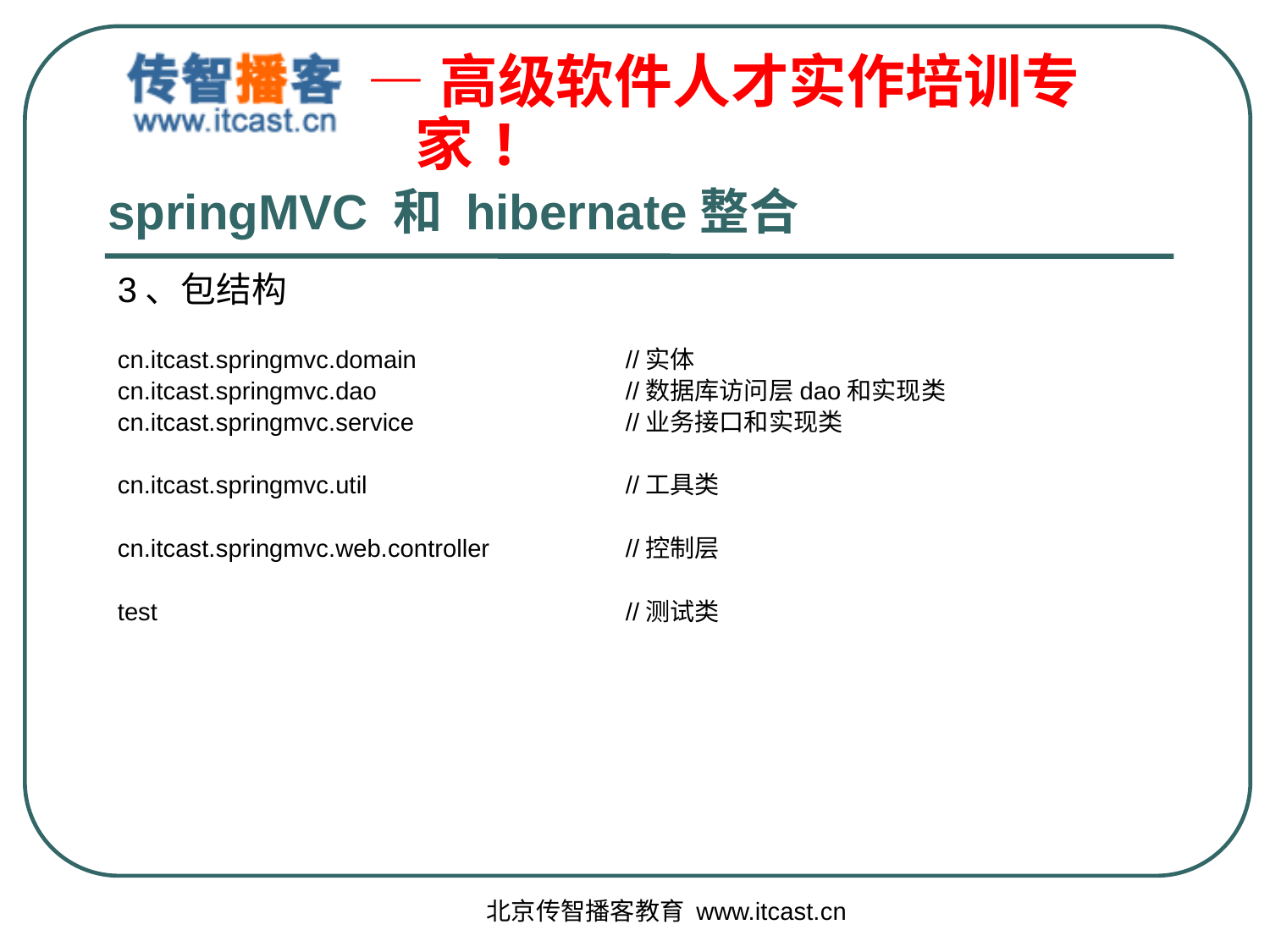

# springMVC 和 hibernate整合
3、包结构

cn.itcast.springmvc.domain		//实体
cn.itcast.springmvc.dao		//数据库访问层dao和实现类
cn.itcast.springmvc.service		//业务接口和实现类

cn.itcast.springmvc.util			//工具类

cn.itcast.springmvc.web.controller		//控制层

test				//测试类
北京传智播客教育 www.itcast.cn